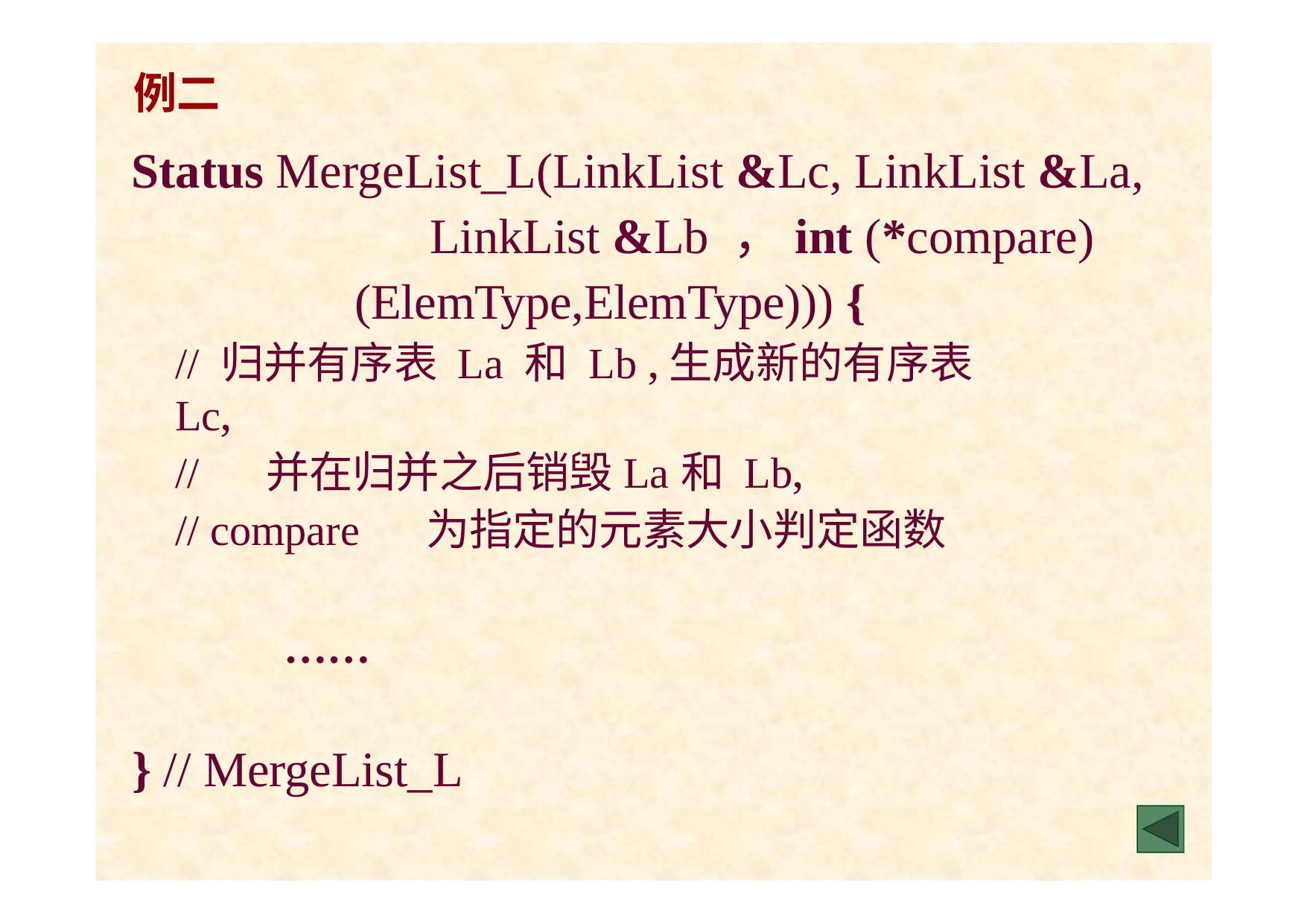

例二
# Status MergeList_L(LinkList &Lc, LinkList &La,  LinkList &Lb ，int (*compare)
(ElemType,ElemType))) {
// 归并有序表 La 和Lb ,生成新的有序表 Lc,
//	并在归并之后销毁La	和 Lb,
// compare	为指定的元素大小判定函数

……

} // MergeList_L